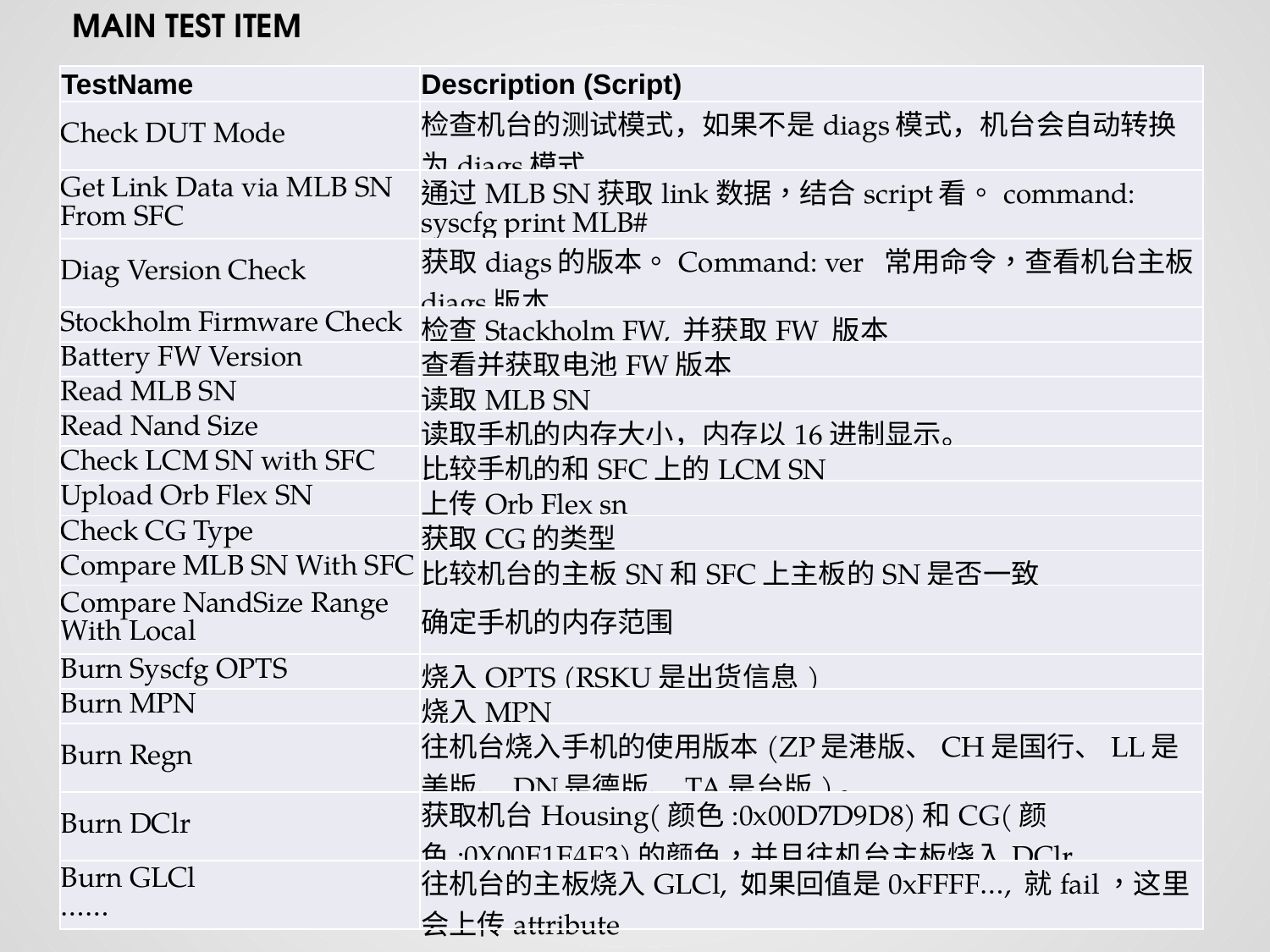

MAIN TEST ITEM
| TestName | Description (Script) |
| --- | --- |
| Check DUT Mode | 检查机台的测试模式，如果不是diags模式，机台会自动转换为diags模式 |
| Get Link Data via MLB SN From SFC | 通过MLB SN获取link数据，结合script看。command: syscfg print MLB# |
| Diag Version Check | 获取diags的版本。Command: ver 常用命令，查看机台主板diags版本 |
| Stockholm Firmware Check | 检查Stackholm FW, 并获取FW 版本 |
| Battery FW Version | 查看并获取电池FW版本 |
| Read MLB SN | 读取MLB SN |
| Read Nand Size | 读取手机的内存大小，内存以16进制显示。 |
| Check LCM SN with SFC | 比较手机的和SFC上的LCM SN |
| Upload Orb Flex SN | 上传Orb Flex sn |
| Check CG Type | 获取CG的类型 |
| Compare MLB SN With SFC | 比较机台的主板SN和SFC上主板的SN是否一致 |
| Compare NandSize Range With Local | 确定手机的内存范围 |
| Burn Syscfg OPTS | 烧入OPTS (RSKU是出货信息) |
| Burn MPN | 烧入MPN |
| Burn Regn | 往机台烧入手机的使用版本(ZP是港版、CH是国行、LL是美版、DN是德版、TA是台版)。 |
| Burn DClr | 获取机台Housing(颜色:0x00D7D9D8)和CG(颜色:0X00E1E4E3)的颜色，并且往机台主板烧入DClr. |
| Burn GLCl …… | 往机台的主板烧入GLCl, 如果回值是0xFFFF…, 就fail，这里会上传attribute |